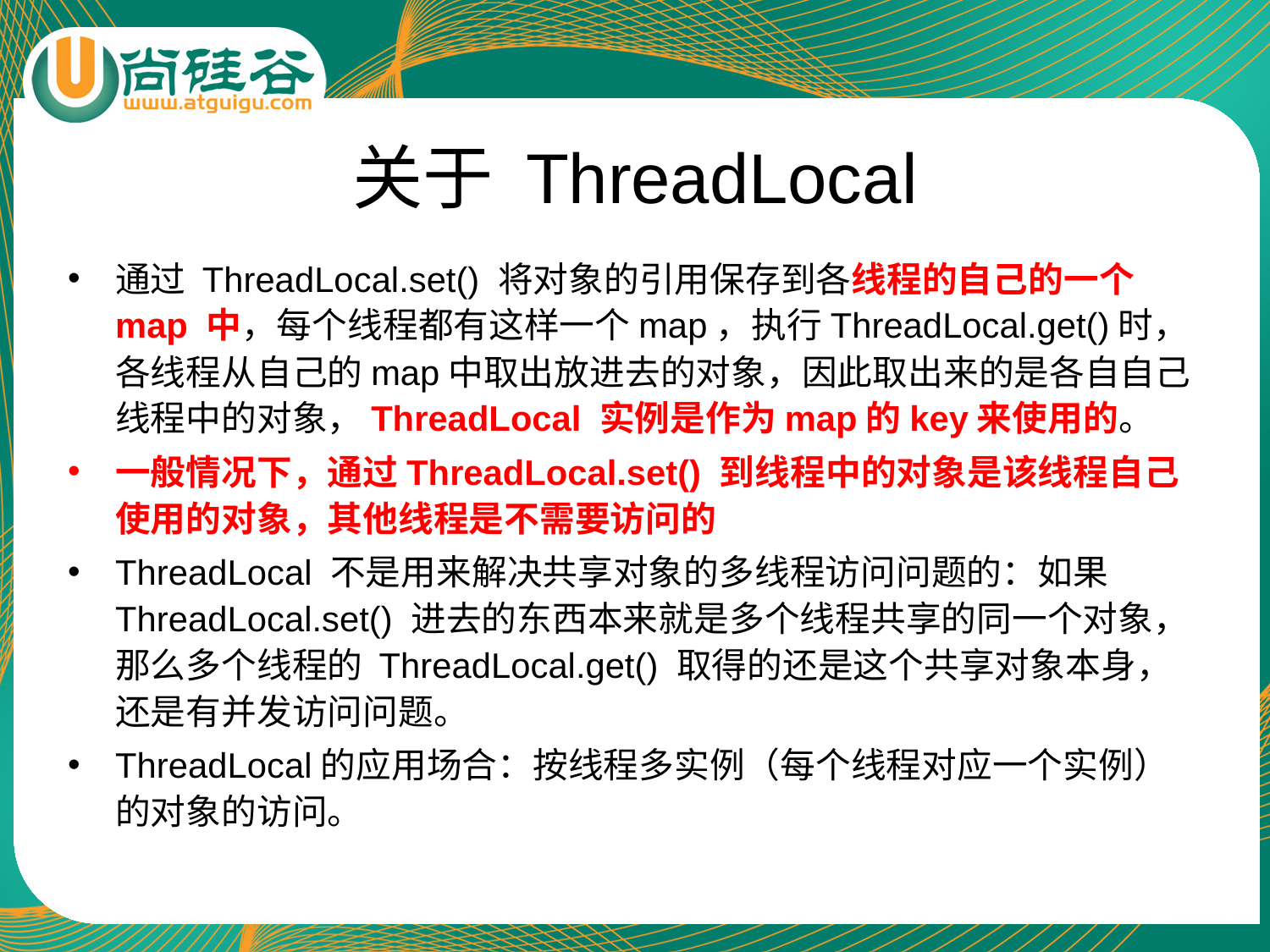

# 关于 ThreadLocal
通过 ThreadLocal.set() 将对象的引用保存到各线程的自己的一个 map 中，每个线程都有这样一个map，执行ThreadLocal.get()时，各线程从自己的map中取出放进去的对象，因此取出来的是各自自己线程中的对象，ThreadLocal 实例是作为map的key来使用的。
一般情况下，通过ThreadLocal.set() 到线程中的对象是该线程自己使用的对象，其他线程是不需要访问的
ThreadLocal 不是用来解决共享对象的多线程访问问题的：如果ThreadLocal.set() 进去的东西本来就是多个线程共享的同一个对象，那么多个线程的 ThreadLocal.get() 取得的还是这个共享对象本身，还是有并发访问问题。
ThreadLocal的应用场合：按线程多实例（每个线程对应一个实例）的对象的访问。